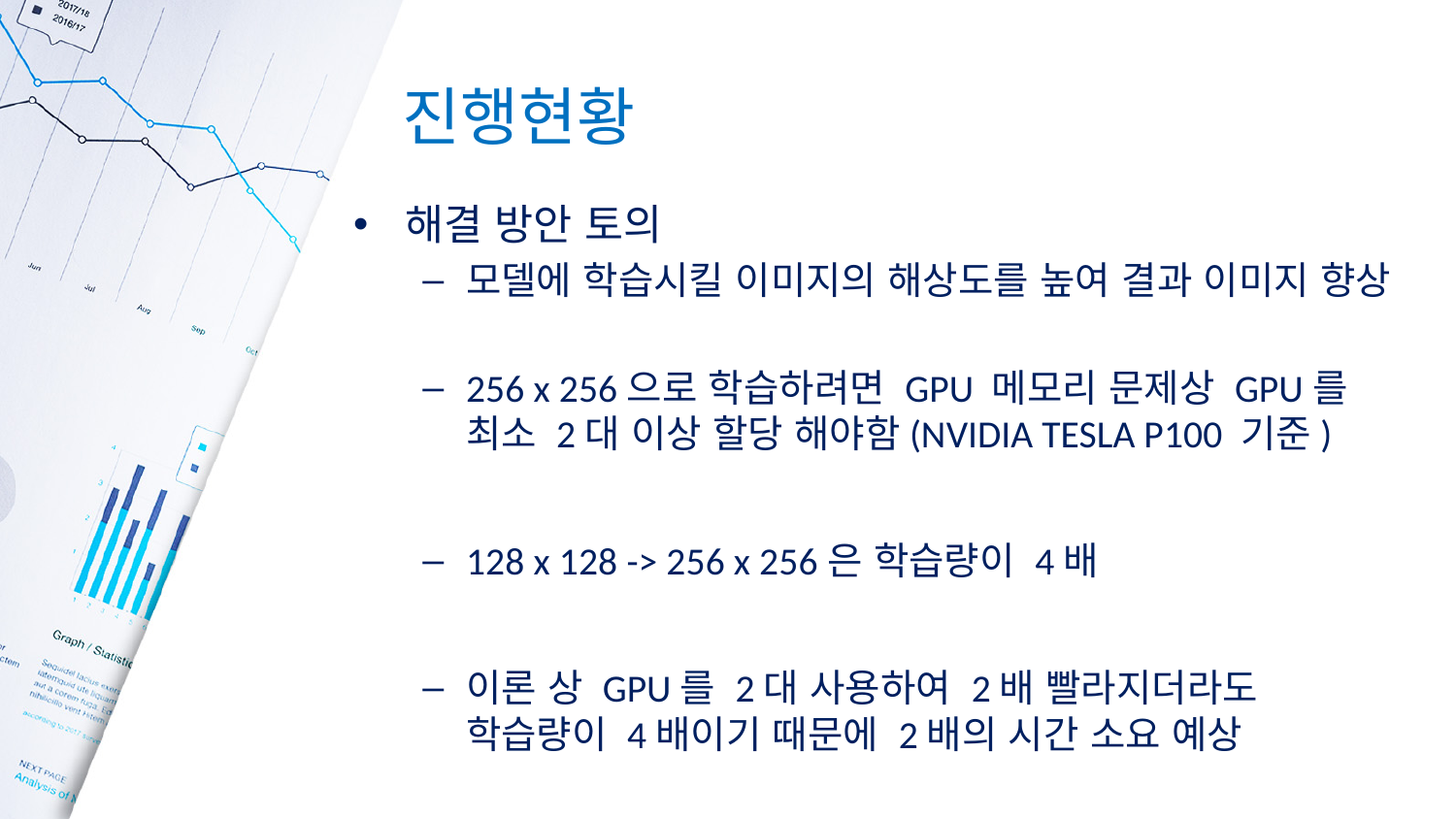

# 진행현황
해결 방안 토의
모델에 학습시킬 이미지의 해상도를 높여 결과 이미지 향상

256 x 256으로 학습하려면 GPU 메모리 문제상 GPU를 최소 2대 이상 할당 해야함(NVIDIA TESLA P100 기준)

128 x 128 -> 256 x 256은 학습량이 4배

이론 상 GPU를 2대 사용하여 2배 빨라지더라도 학습량이 4배이기 때문에 2배의 시간 소요 예상